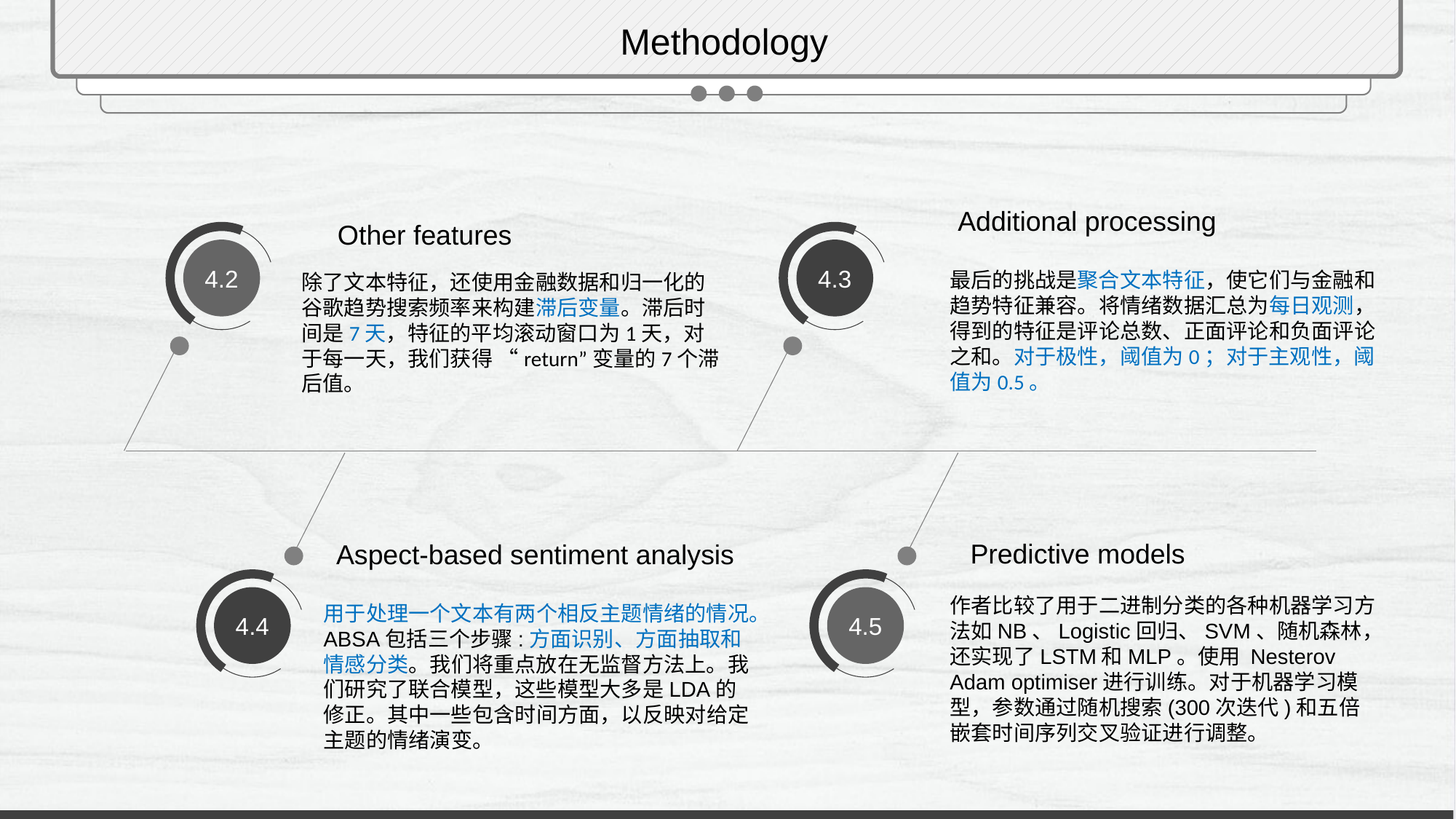

Methodology
Additional processing
Other features

4.2
4.3
最后的挑战是聚合文本特征，使它们与金融和趋势特征兼容。将情绪数据汇总为每日观测，得到的特征是评论总数、正面评论和负面评论之和。对于极性，阈值为0；对于主观性，阈值为0.5。
除了文本特征，还使用金融数据和归一化的谷歌趋势搜索频率来构建滞后变量。滞后时间是7天，特征的平均滚动窗口为1天，对于每一天，我们获得 “return”变量的7个滞后值。

Predictive models
 Aspect‑based sentiment analysis

作者比较了用于二进制分类的各种机器学习方法如NB、Logistic回归、SVM、随机森林，还实现了LSTM和MLP。使用 Nesterov Adam optimiser进行训练。对于机器学习模型，参数通过随机搜索(300次迭代)和五倍嵌套时间序列交叉验证进行调整。
4.4
4.5
用于处理一个文本有两个相反主题情绪的情况。ABSA包括三个步骤:方面识别、方面抽取和情感分类。我们将重点放在无监督方法上。我们研究了联合模型，这些模型大多是LDA的修正。其中一些包含时间方面，以反映对给定主题的情绪演变。